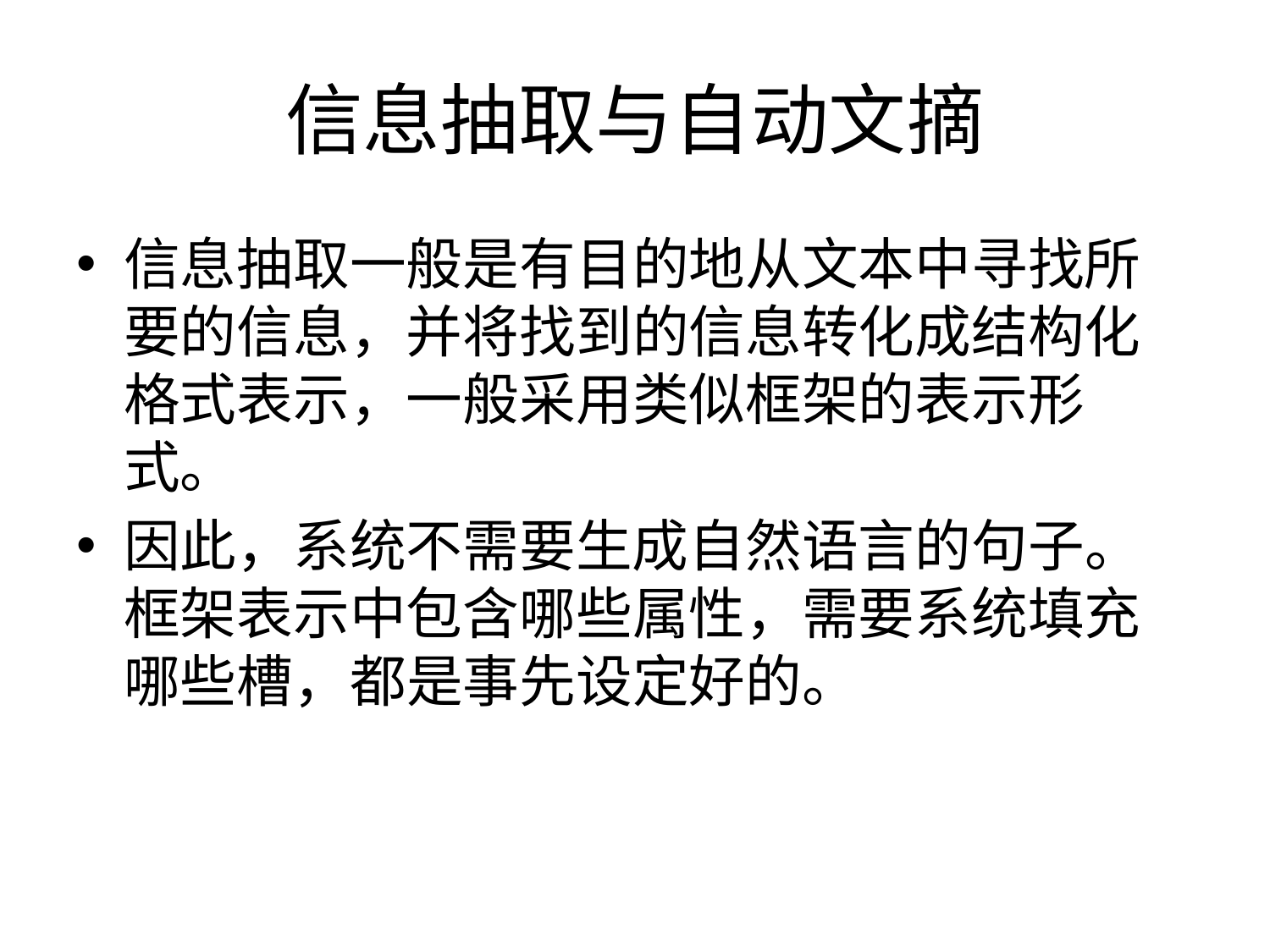

# 信息抽取与自动文摘
信息抽取一般是有目的地从文本中寻找所要的信息，并将找到的信息转化成结构化格式表示，一般采用类似框架的表示形式。
因此，系统不需要生成自然语言的句子。框架表示中包含哪些属性，需要系统填充哪些槽，都是事先设定好的。